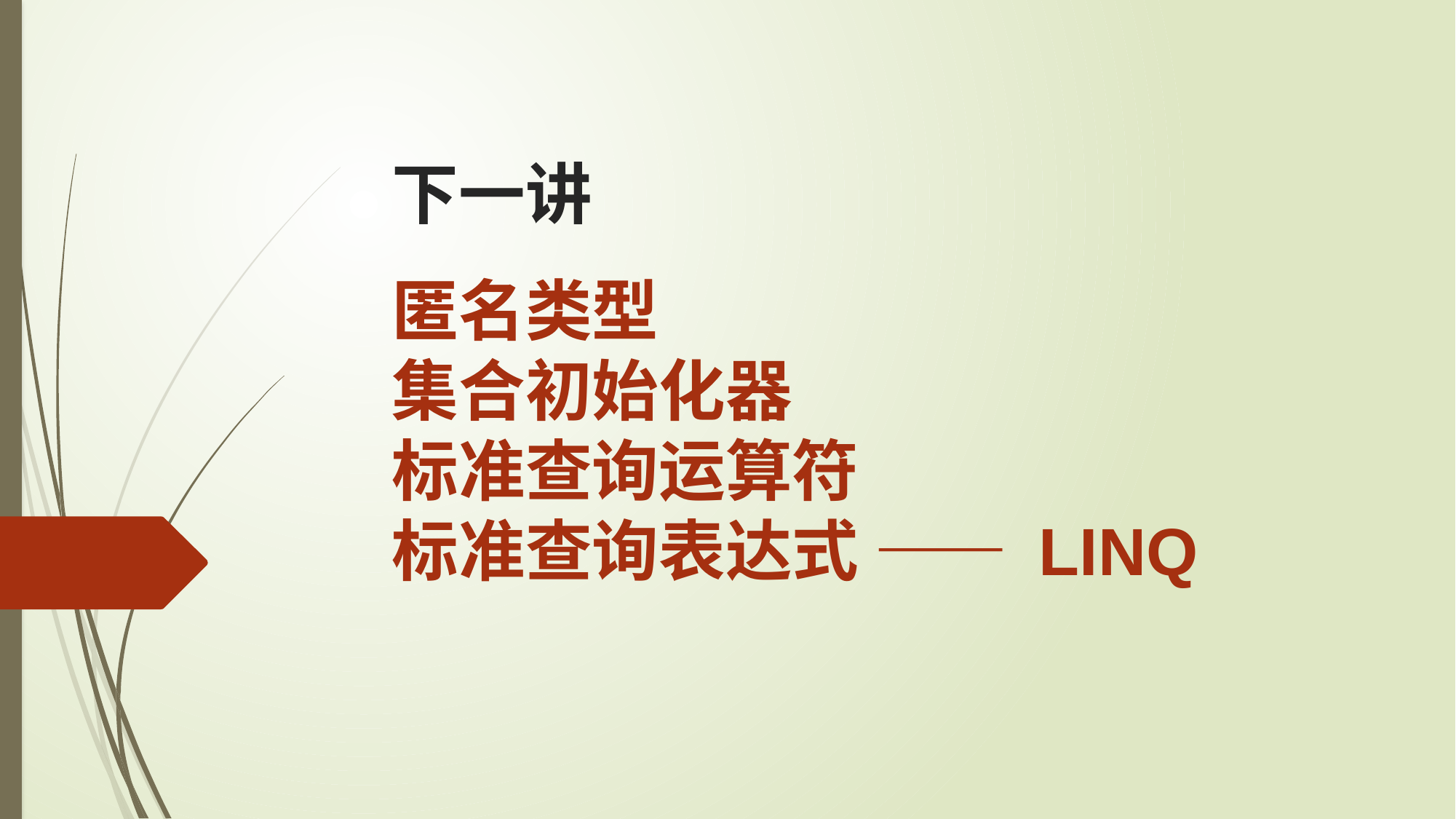

下一讲

匿名类型
集合初始化器
标准查询运算符
标准查询表达式 —— LINQ